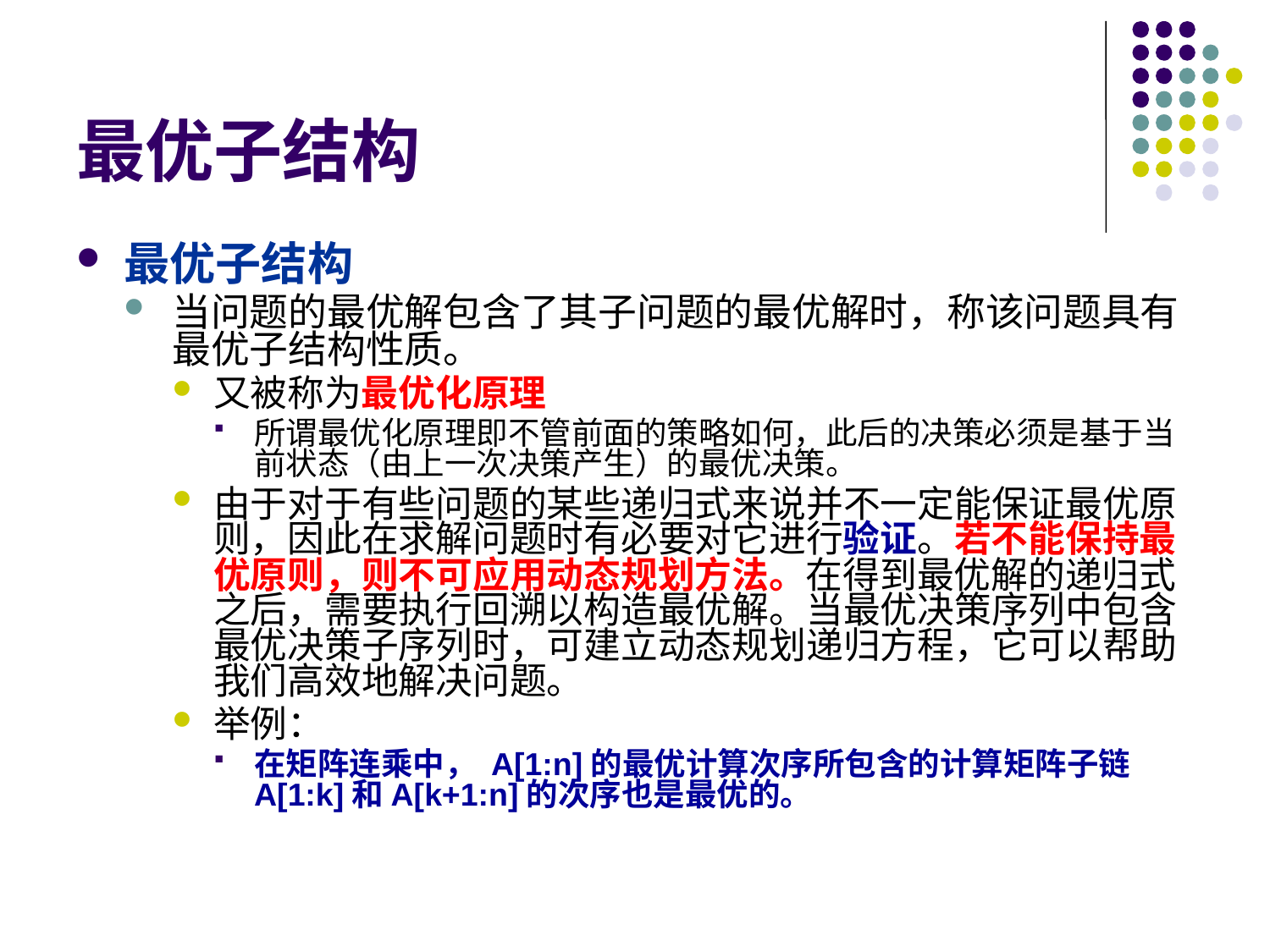

# 最优子结构
最优子结构
当问题的最优解包含了其子问题的最优解时，称该问题具有最优子结构性质。
又被称为最优化原理
所谓最优化原理即不管前面的策略如何，此后的决策必须是基于当前状态（由上一次决策产生）的最优决策。
由于对于有些问题的某些递归式来说并不一定能保证最优原则，因此在求解问题时有必要对它进行验证。若不能保持最优原则，则不可应用动态规划方法。在得到最优解的递归式之后，需要执行回溯以构造最优解。当最优决策序列中包含最优决策子序列时，可建立动态规划递归方程，它可以帮助我们高效地解决问题。
举例：
在矩阵连乘中， A[1:n]的最优计算次序所包含的计算矩阵子链A[1:k]和A[k+1:n]的次序也是最优的。